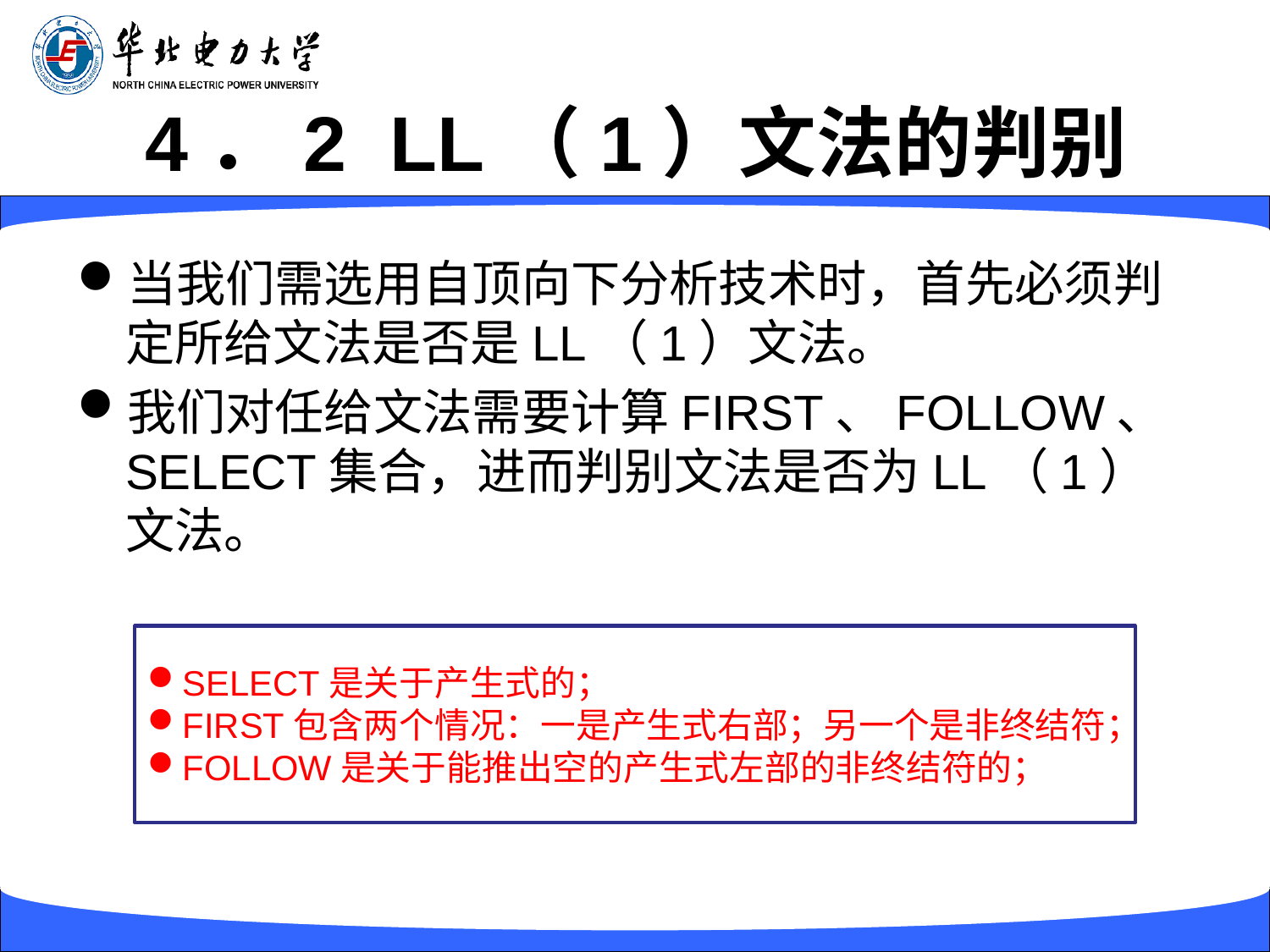

# 4．2  LL（1）文法的判别
当我们需选用自顶向下分析技术时，首先必须判定所给文法是否是LL（1）文法。
我们对任给文法需要计算FIRST、FOLLOW、SELECT集合，进而判别文法是否为LL（1）文法。
SELECT是关于产生式的；
FIRST包含两个情况：一是产生式右部；另一个是非终结符；
FOLLOW是关于能推出空的产生式左部的非终结符的；